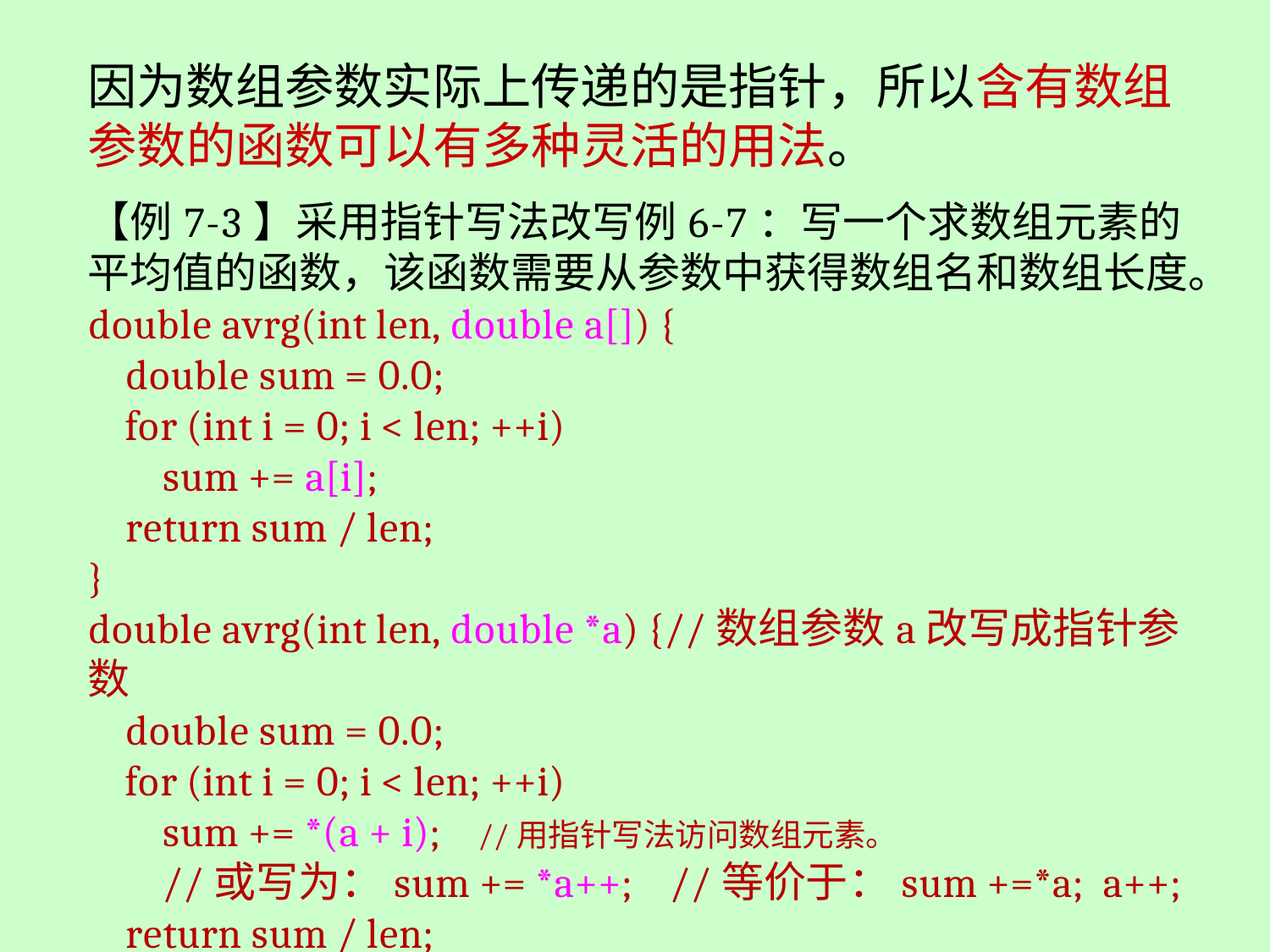

因为数组参数实际上传递的是指针，所以含有数组参数的函数可以有多种灵活的用法。
【例7-3】采用指针写法改写例6-7：写一个求数组元素的平均值的函数，该函数需要从参数中获得数组名和数组长度。
double avrg(int len, double a[]) {
    double sum = 0.0;
    for (int i = 0; i < len; ++i)
        sum += a[i];
    return sum / len;
}
double avrg(int len, double *a) {//数组参数a改写成指针参数
    double sum = 0.0;
    for (int i = 0; i < len; ++i)
        sum += *(a + i);    //用指针写法访问数组元素。
        //或写为：sum += *a++;    //等价于：sum +=*a;  a++;
    return sum / len;
}
54